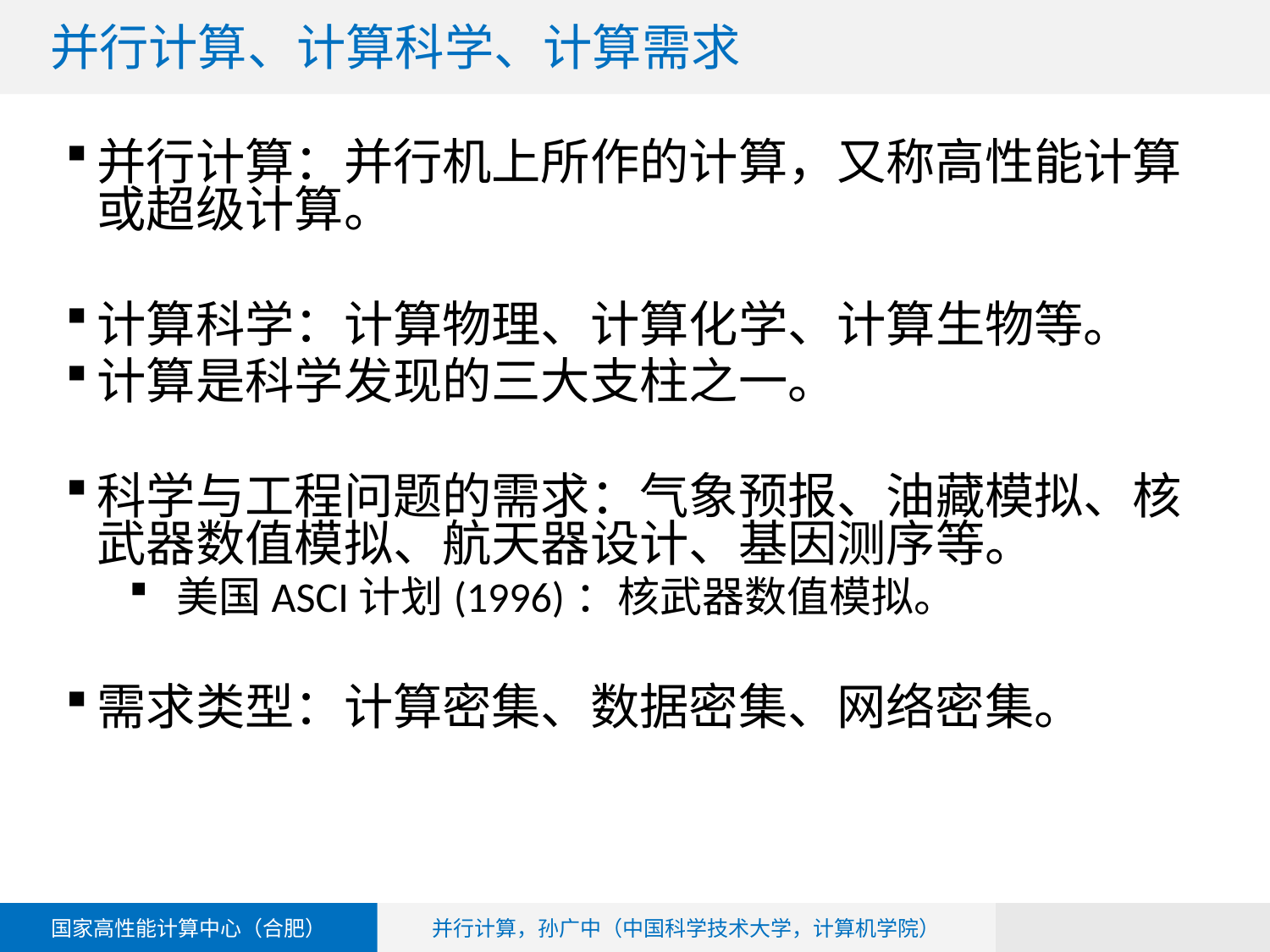

# 并行计算、计算科学、计算需求
并行计算：并行机上所作的计算，又称高性能计算或超级计算。

计算科学：计算物理、计算化学、计算生物等。
计算是科学发现的三大支柱之一。

科学与工程问题的需求：气象预报、油藏模拟、核武器数值模拟、航天器设计、基因测序等。
美国ASCI计划(1996)：核武器数值模拟。

需求类型：计算密集、数据密集、网络密集。